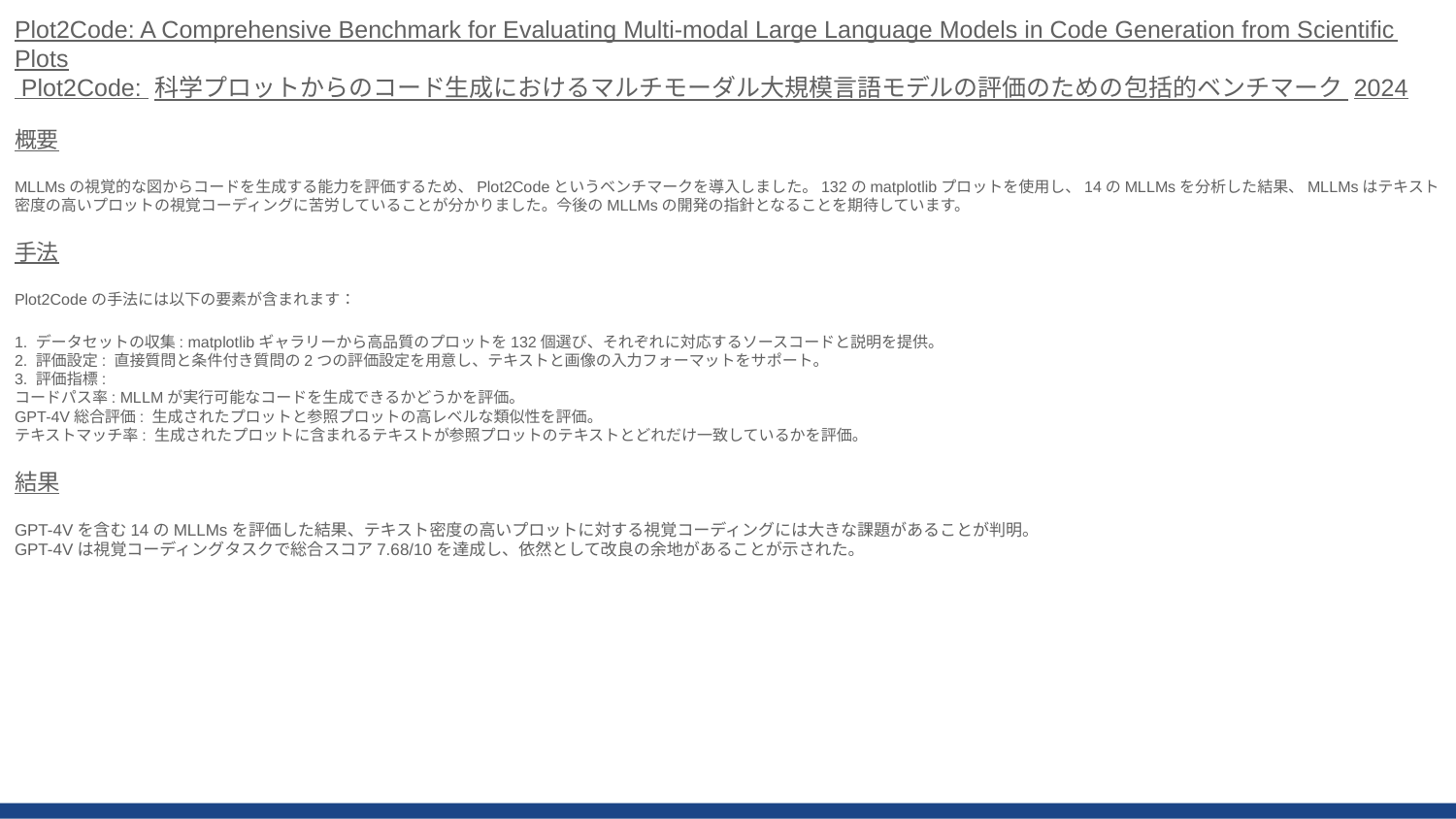

Plot2Code: A Comprehensive Benchmark for Evaluating Multi-modal Large Language Models in Code Generation from Scientific Plots
 Plot2Code: 科学プロットからのコード生成におけるマルチモーダル大規模言語モデルの評価のための包括的ベンチマーク 2024
概要
MLLMsの視覚的な図からコードを生成する能力を評価するため、Plot2Codeというベンチマークを導入しました。132のmatplotlibプロットを使用し、14のMLLMsを分析した結果、MLLMsはテキスト密度の高いプロットの視覚コーディングに苦労していることが分かりました。今後のMLLMsの開発の指針となることを期待しています。
手法
Plot2Codeの手法には以下の要素が含まれます：
1. データセットの収集: matplotlibギャラリーから高品質のプロットを132個選び、それぞれに対応するソースコードと説明を提供。
2. 評価設定: 直接質問と条件付き質問の2つの評価設定を用意し、テキストと画像の入力フォーマットをサポート。
3. 評価指標:
コードパス率: MLLMが実行可能なコードを生成できるかどうかを評価。
GPT-4V総合評価: 生成されたプロットと参照プロットの高レベルな類似性を評価。
テキストマッチ率: 生成されたプロットに含まれるテキストが参照プロットのテキストとどれだけ一致しているかを評価。
結果
GPT-4Vを含む14のMLLMsを評価した結果、テキスト密度の高いプロットに対する視覚コーディングには大きな課題があることが判明。
GPT-4Vは視覚コーディングタスクで総合スコア7.68/10を達成し、依然として改良の余地があることが示された。